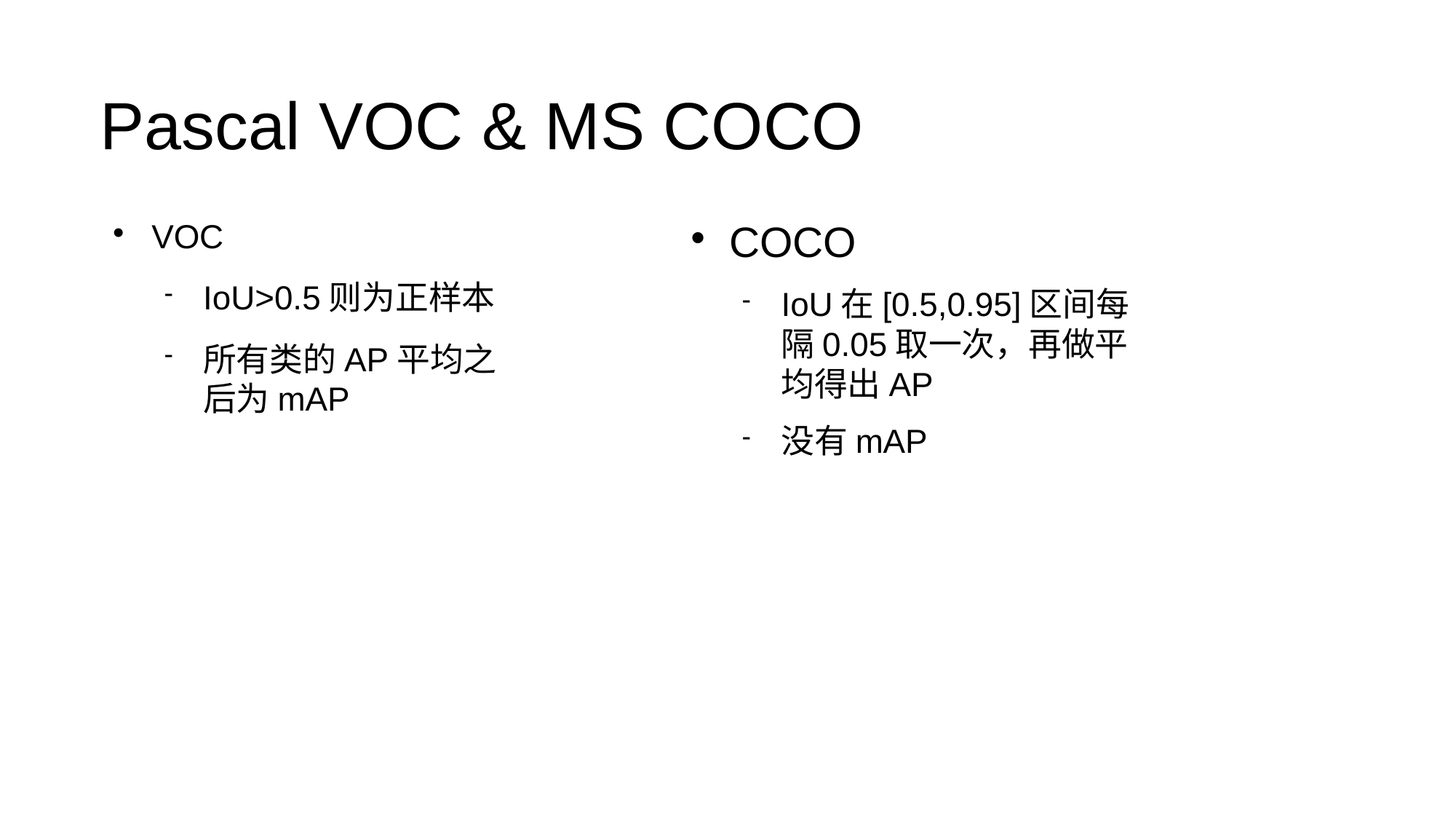

Pascal VOC & MS COCO
VOC
IoU>0.5则为正样本
所有类的AP平均之后为mAP

COCO
IoU在[0.5,0.95]区间每隔0.05取一次，再做平均得出AP
没有mAP